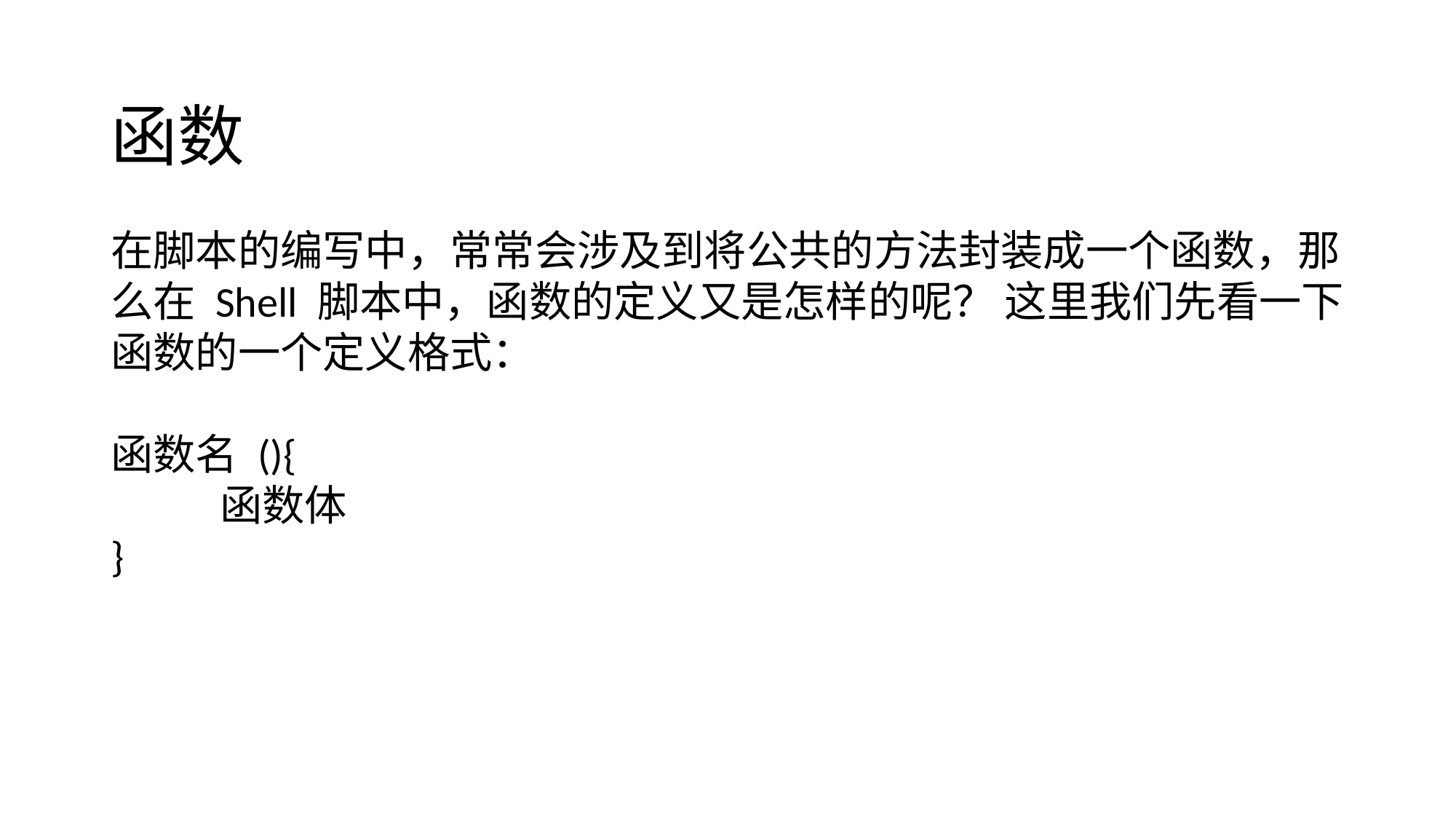

在脚本的编写中，常常会涉及到将公共的方法封装成一个函数，那么在 Shell 脚本中，函数的定义又是怎样的呢？ 这里我们先看一下函数的一个定义格式：

函数名 (){
	函数体
}
# 函数